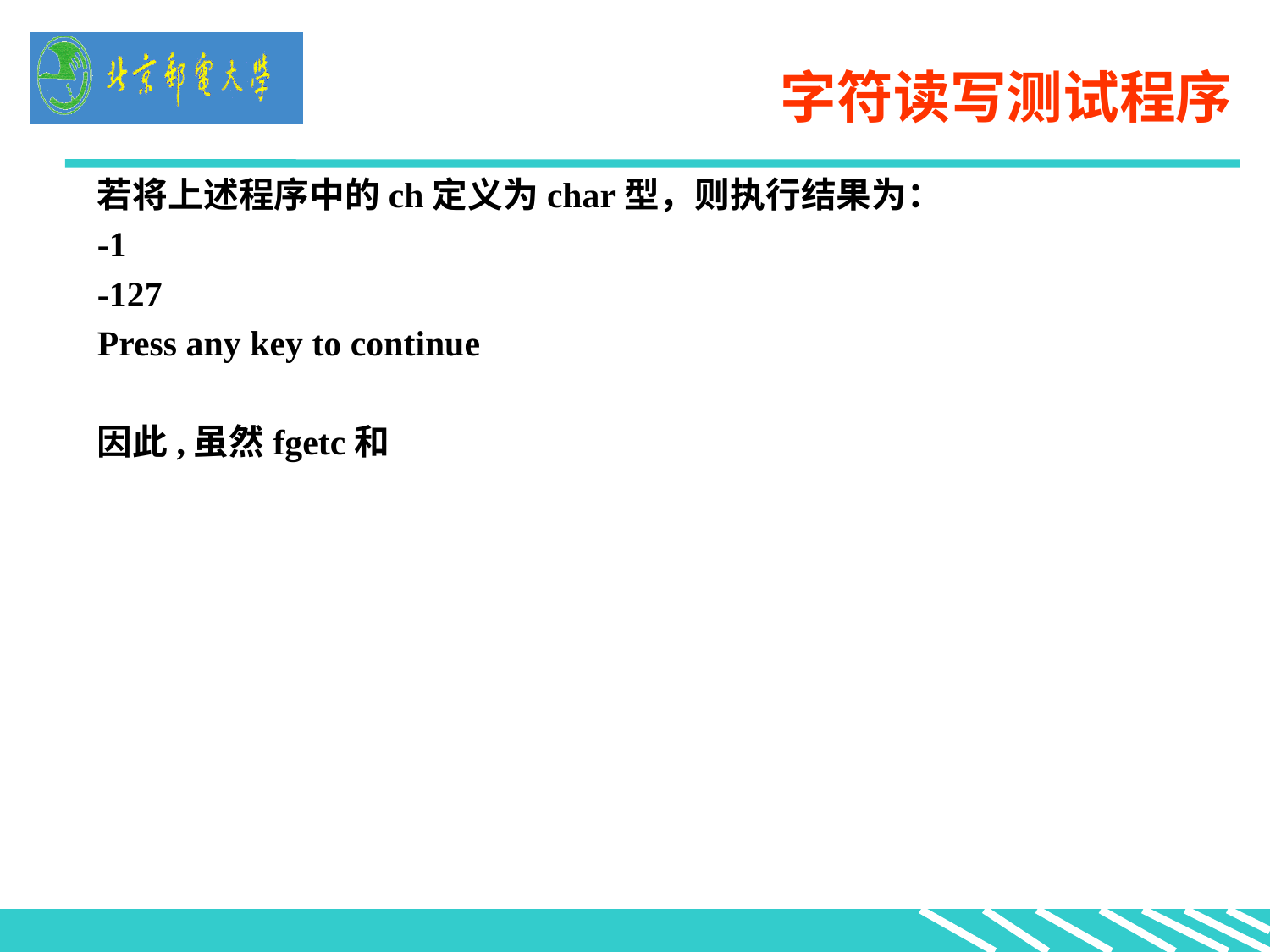

# 字符读写测试程序
若将上述程序中的ch定义为char型，则执行结果为：
-1
-127
Press any key to continue

因此,虽然fgetc和

21